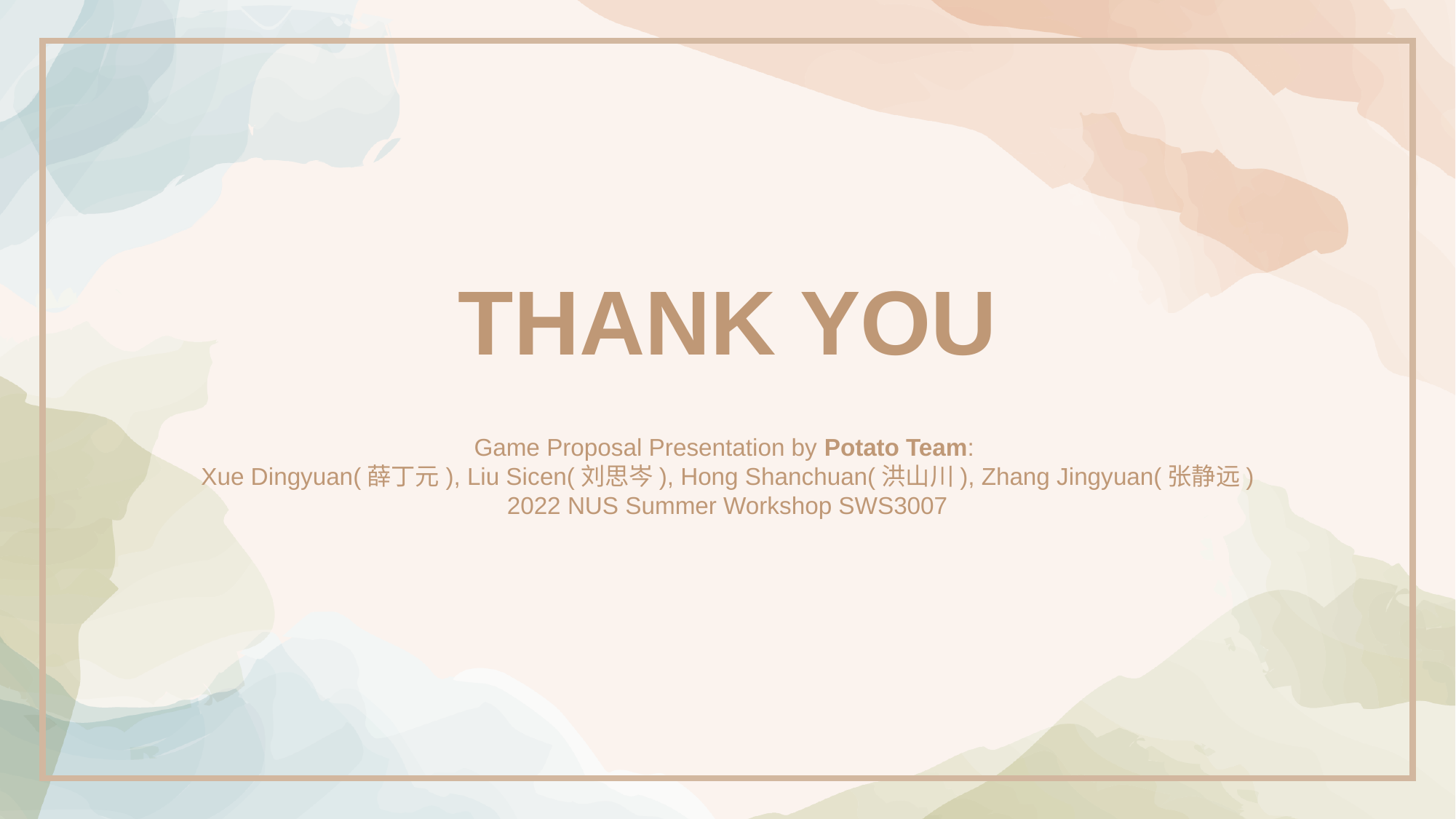

THANK YOU
Game Proposal Presentation by Potato Team:
Xue Dingyuan(薛丁元), Liu Sicen(刘思岑), Hong Shanchuan(洪山川), Zhang Jingyuan(张静远)
2022 NUS Summer Workshop SWS3007